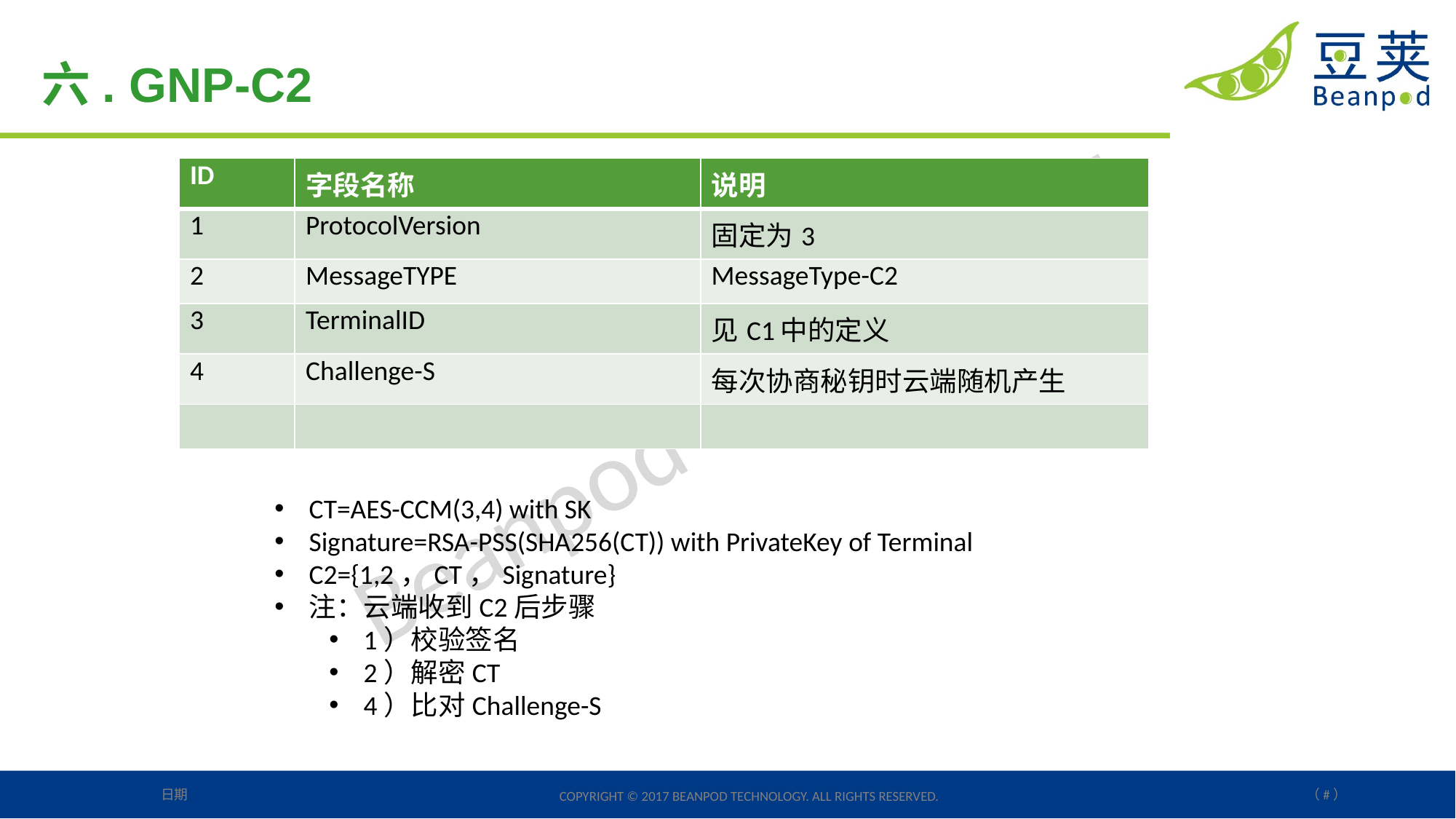

六. GNP-C2
| ID | 字段名称 | 说明 |
| --- | --- | --- |
| 1 | ProtocolVersion | 固定为3 |
| 2 | MessageTYPE | MessageType-C2 |
| 3 | TerminalID | 见C1中的定义 |
| 4 | Challenge-S | 每次协商秘钥时云端随机产生 |
|  |  |  |
CT=AES-CCM(3,4) with SK
Signature=RSA-PSS(SHA256(CT)) with PrivateKey of Terminal
C2={1,2，CT，Signature}
注：云端收到C2后步骤
1）校验签名
2）解密CT
4）比对Challenge-S